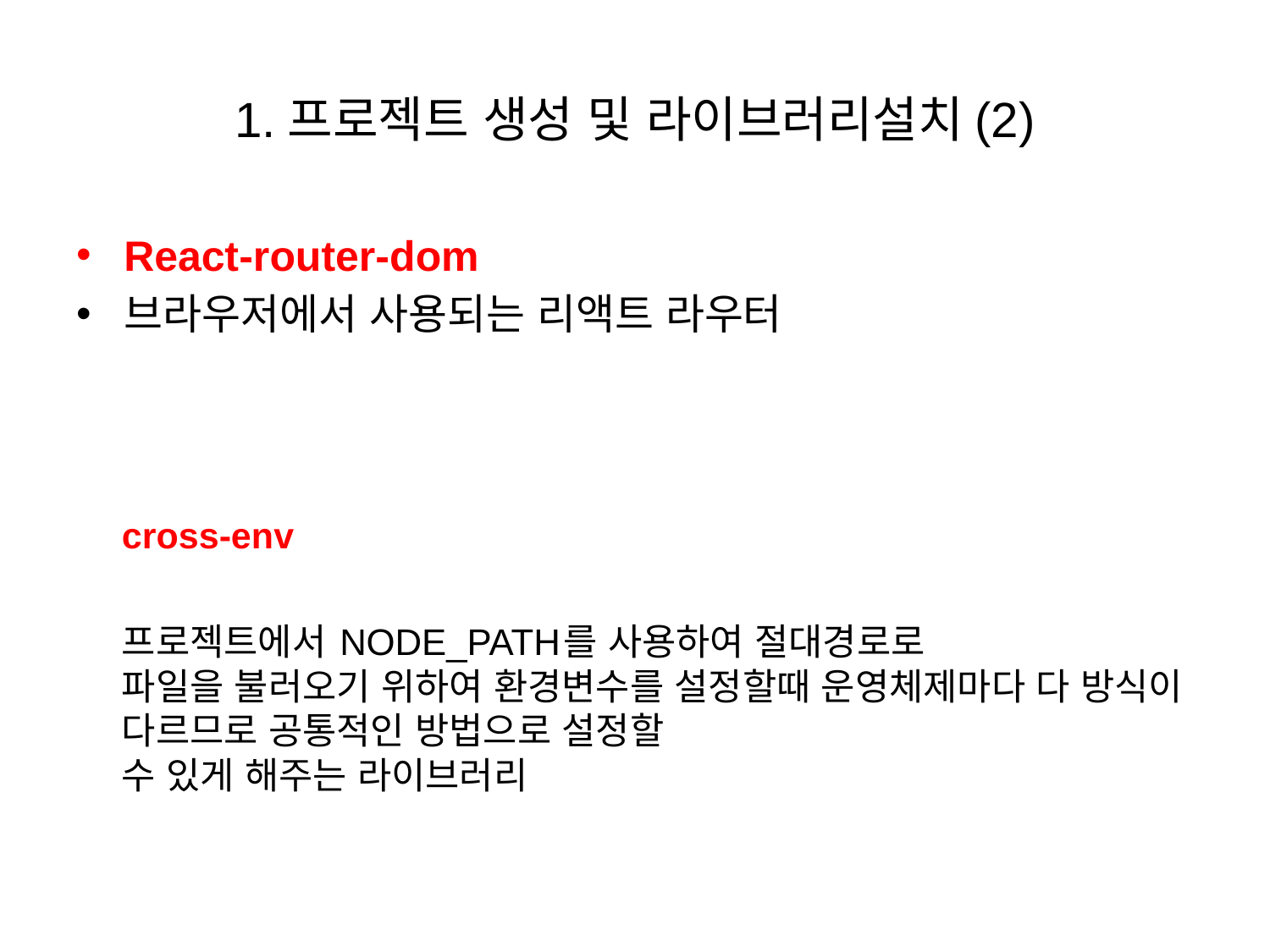

# 1.프로젝트 생성 및 라이브러리설치(2)
React-router-dom
브라우저에서 사용되는 리액트 라우터
cross-env

프로젝트에서 NODE_PATH를 사용하여 절대경로로
파일을 불러오기 위하여 환경변수를 설정할때 운영체제마다 다 방식이 다르므로 공통적인 방법으로 설정할
수 있게 해주는 라이브러리